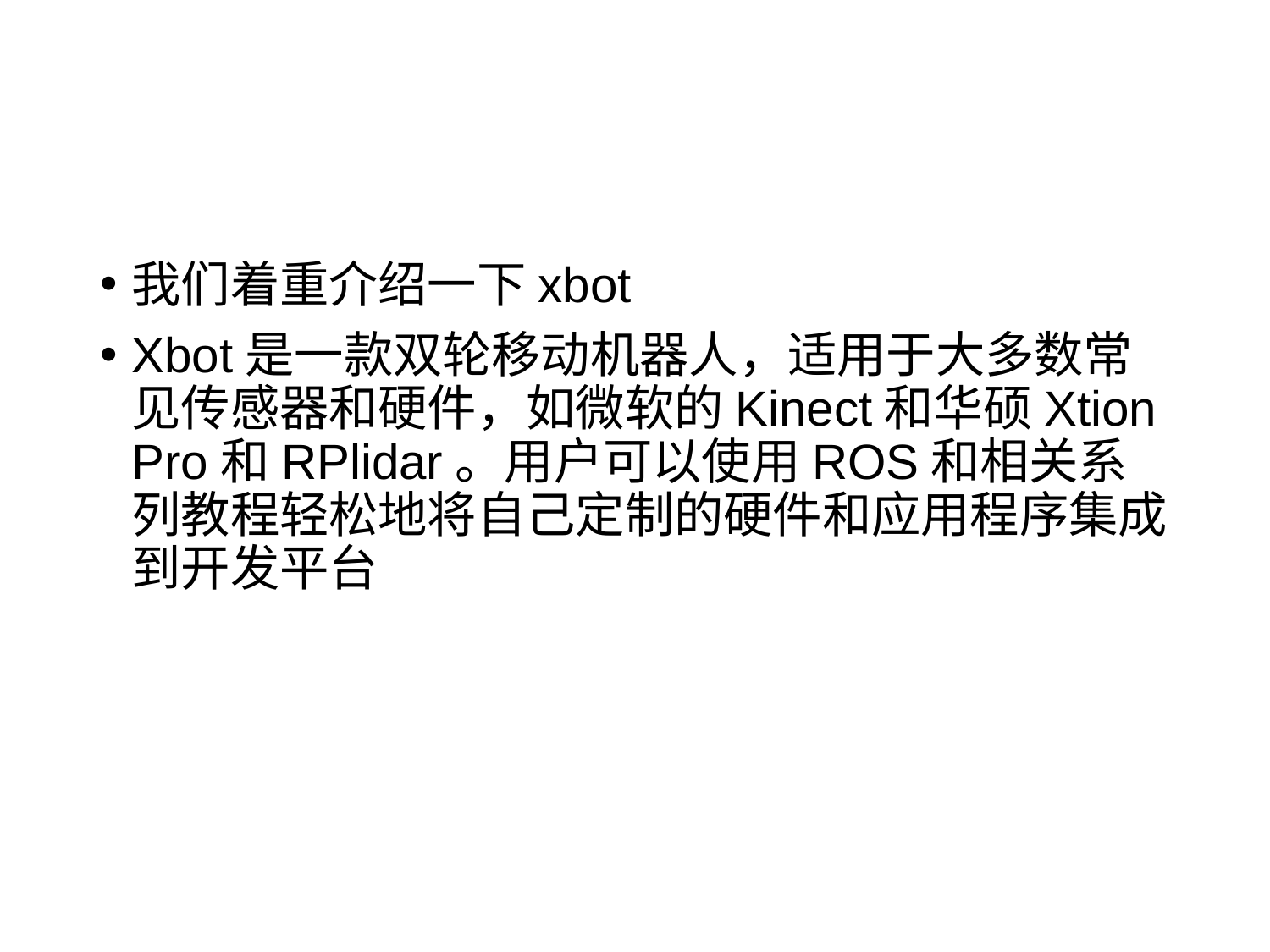

#
我们着重介绍一下xbot
Xbot是一款双轮移动机器人，适用于大多数常见传感器和硬件，如微软的Kinect和华硕Xtion Pro和RPlidar。用户可以使用ROS和相关系列教程轻松地将自己定制的硬件和应用程序集成到开发平台